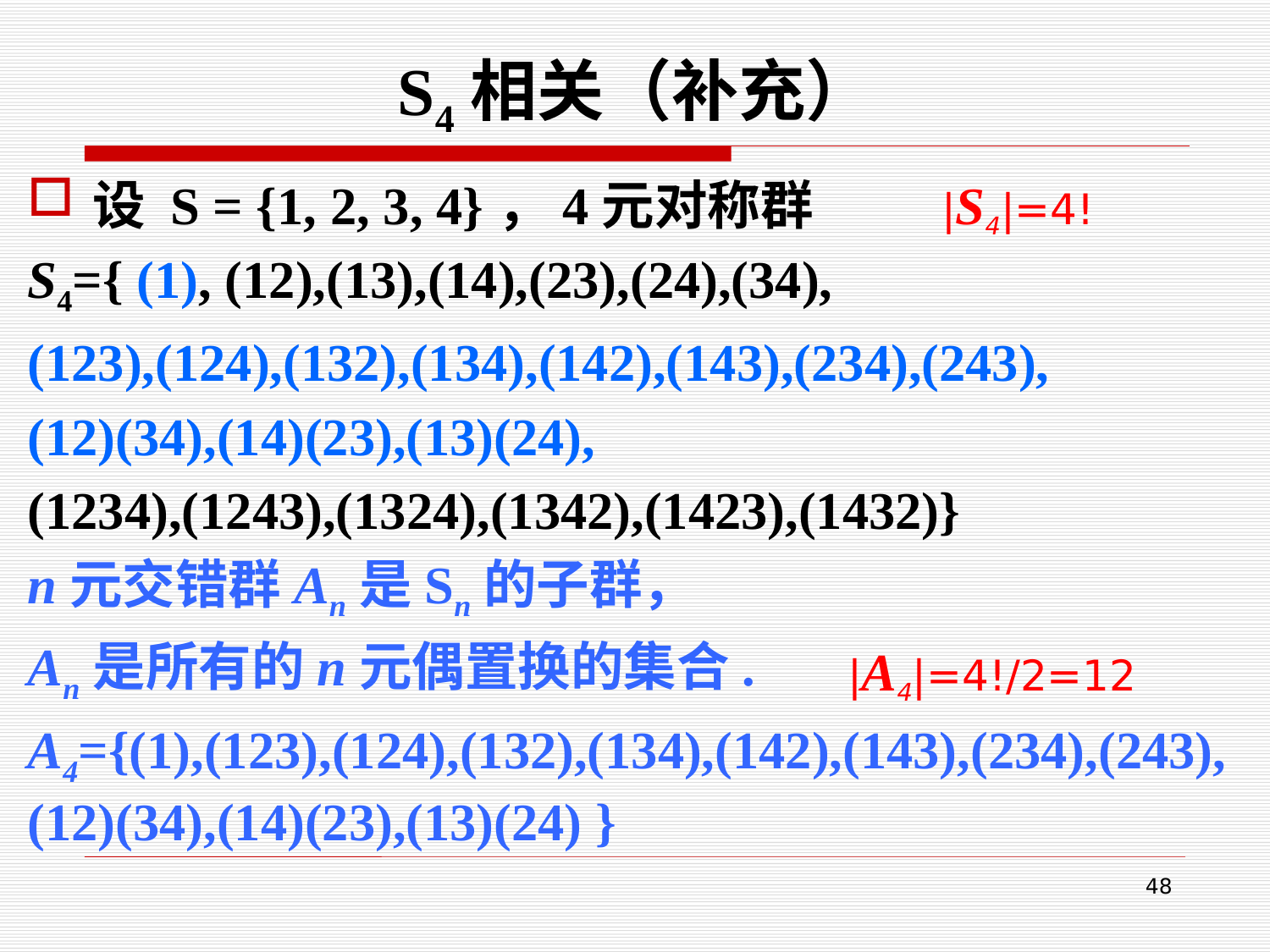

# S4相关（补充）
设 S = {1, 2, 3, 4}，4元对称群
S4={ (1), (12),(13),(14),(23),(24),(34),
(123),(124),(132),(134),(142),(143),(234),(243),
(12)(34),(14)(23),(13)(24),
(1234),(1243),(1324),(1342),(1423),(1432)}
n元交错群An是Sn的子群，
An是所有的n元偶置换的集合.
A4={(1),(123),(124),(132),(134),(142),(143),(234),(243),(12)(34),(14)(23),(13)(24) }
|S4|=4!
|A4|=4!/2=12
48